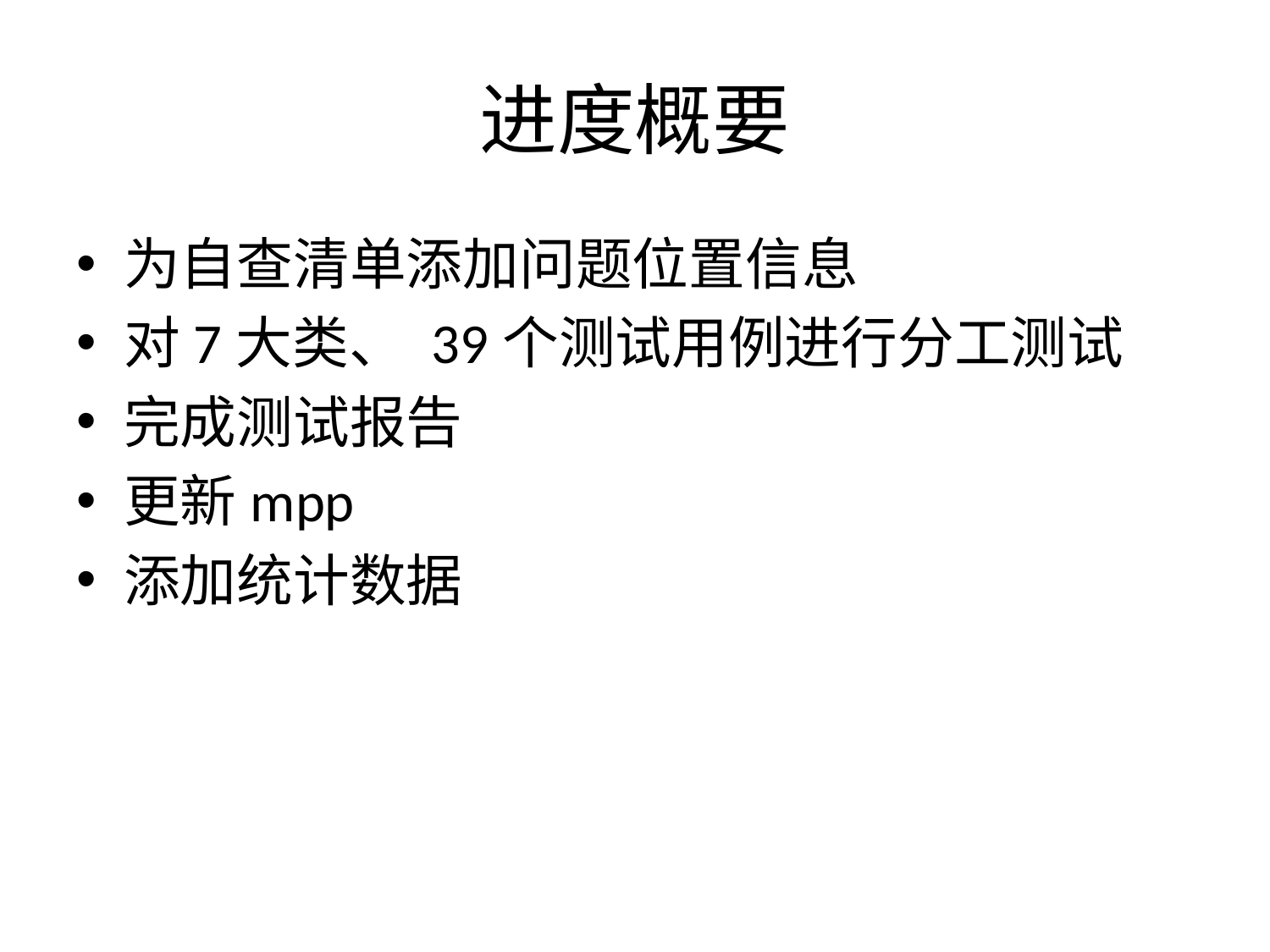

# 进度概要
为自查清单添加问题位置信息
对7大类、 39个测试用例进行分工测试
完成测试报告
更新mpp
添加统计数据